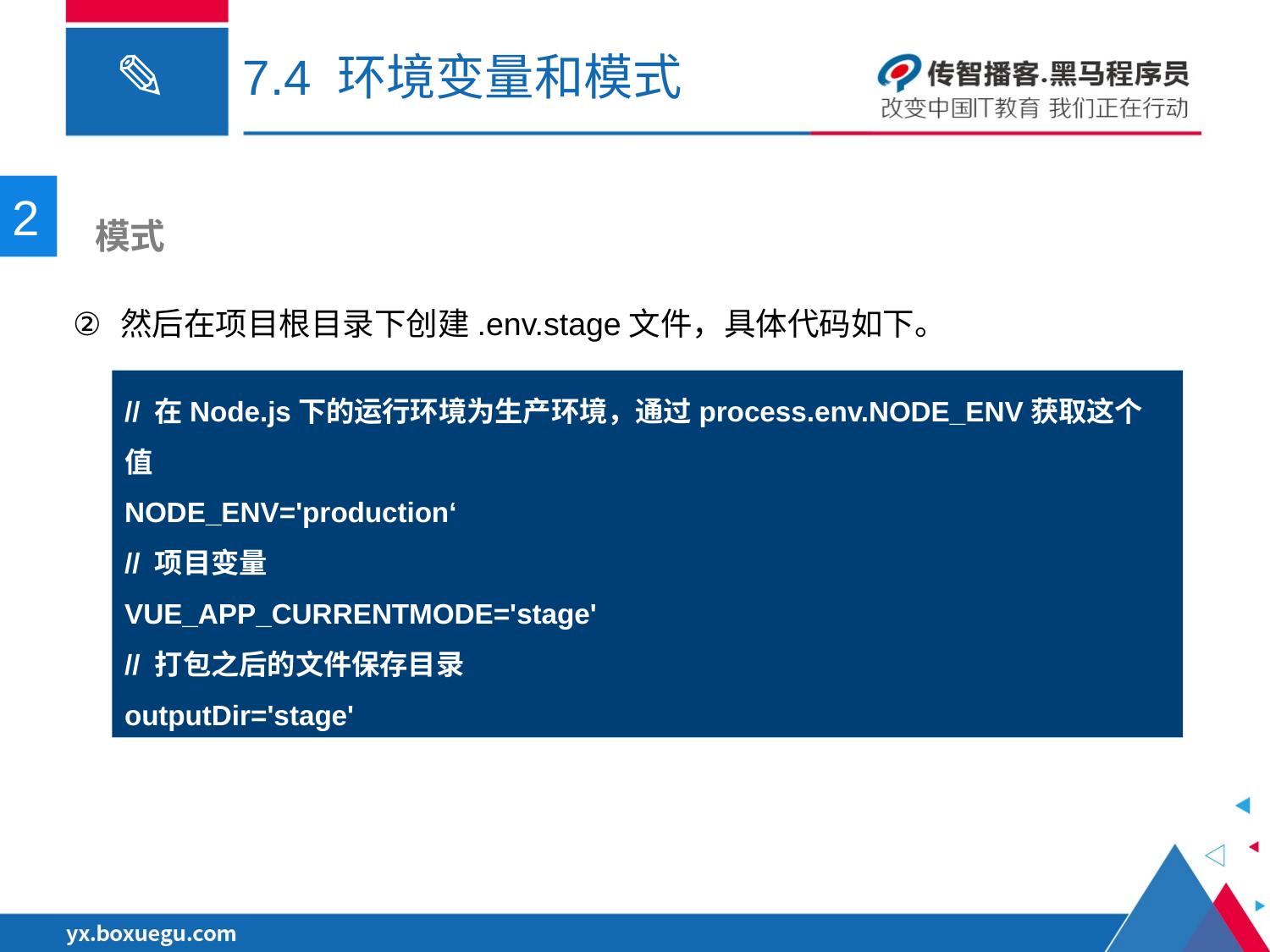

# 7.4 环境变量和模式

2
  模式
然后在项目根目录下创建.env.stage文件，具体代码如下。
// 在Node.js下的运行环境为生产环境，通过process.env.NODE_ENV获取这个值
NODE_ENV='production‘
// 项目变量
VUE_APP_CURRENTMODE='stage'
// 打包之后的文件保存目录
outputDir='stage'